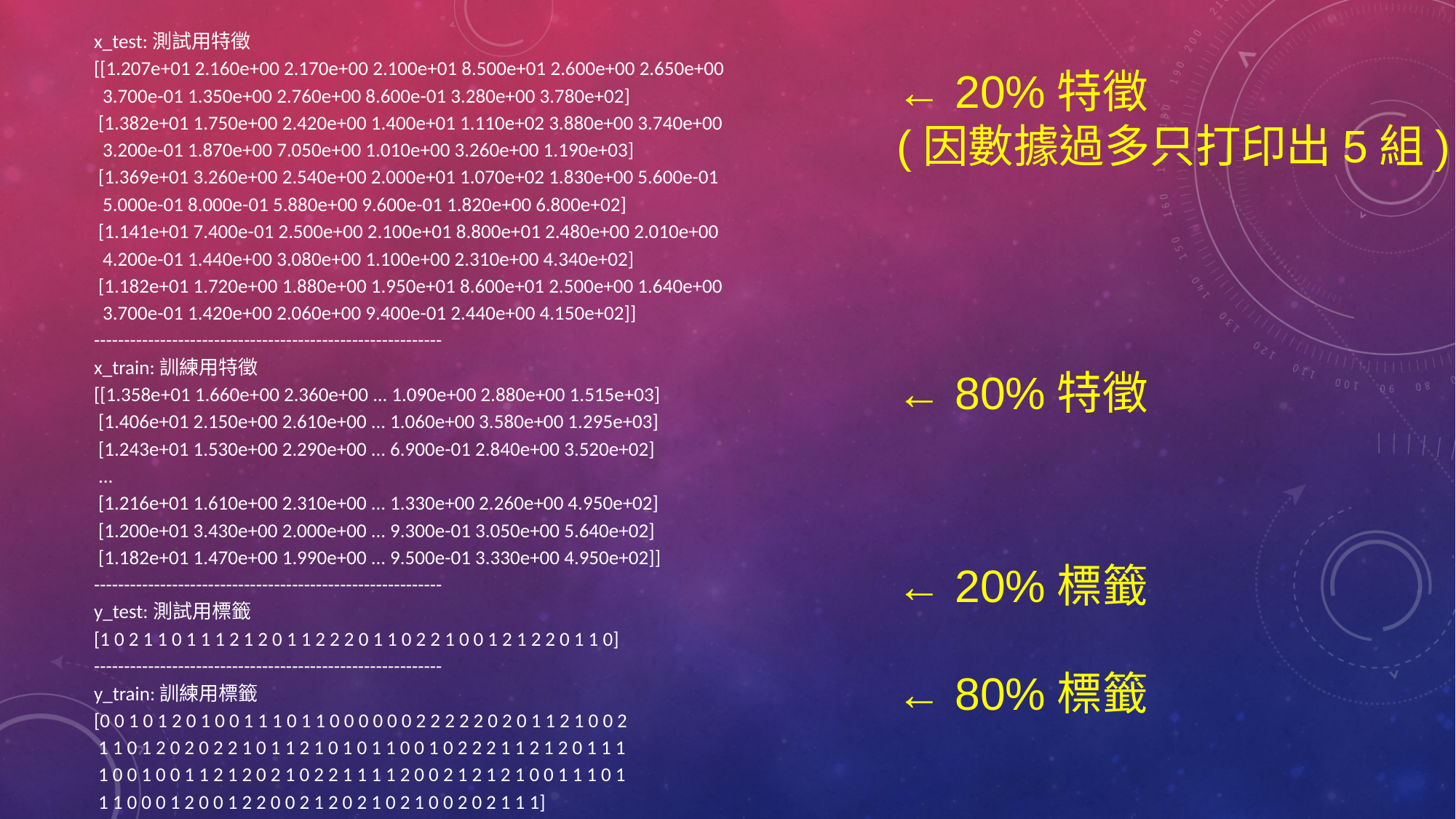

x_test:測試用特徵
[[1.207e+01 2.160e+00 2.170e+00 2.100e+01 8.500e+01 2.600e+00 2.650e+00
  3.700e-01 1.350e+00 2.760e+00 8.600e-01 3.280e+00 3.780e+02]
 [1.382e+01 1.750e+00 2.420e+00 1.400e+01 1.110e+02 3.880e+00 3.740e+00
  3.200e-01 1.870e+00 7.050e+00 1.010e+00 3.260e+00 1.190e+03]
 [1.369e+01 3.260e+00 2.540e+00 2.000e+01 1.070e+02 1.830e+00 5.600e-01
  5.000e-01 8.000e-01 5.880e+00 9.600e-01 1.820e+00 6.800e+02]
 [1.141e+01 7.400e-01 2.500e+00 2.100e+01 8.800e+01 2.480e+00 2.010e+00
  4.200e-01 1.440e+00 3.080e+00 1.100e+00 2.310e+00 4.340e+02]
 [1.182e+01 1.720e+00 1.880e+00 1.950e+01 8.600e+01 2.500e+00 1.640e+00
  3.700e-01 1.420e+00 2.060e+00 9.400e-01 2.440e+00 4.150e+02]]
----------------------------------------------------------
x_train:訓練用特徵
[[1.358e+01 1.660e+00 2.360e+00 ... 1.090e+00 2.880e+00 1.515e+03]
 [1.406e+01 2.150e+00 2.610e+00 ... 1.060e+00 3.580e+00 1.295e+03]
 [1.243e+01 1.530e+00 2.290e+00 ... 6.900e-01 2.840e+00 3.520e+02]
 ...
 [1.216e+01 1.610e+00 2.310e+00 ... 1.330e+00 2.260e+00 4.950e+02]
 [1.200e+01 3.430e+00 2.000e+00 ... 9.300e-01 3.050e+00 5.640e+02]
 [1.182e+01 1.470e+00 1.990e+00 ... 9.500e-01 3.330e+00 4.950e+02]]
----------------------------------------------------------
y_test:測試用標籤
[1 0 2 1 1 0 1 1 1 2 1 2 0 1 1 2 2 2 0 1 1 0 2 2 1 0 0 1 2 1 2 2 0 1 1 0]
----------------------------------------------------------
y_train:訓練用標籤
[0 0 1 0 1 2 0 1 0 0 1 1 1 0 1 1 0 0 0 0 0 0 2 2 2 2 2 0 2 0 1 1 2 1 0 0 2
 1 1 0 1 2 0 2 0 2 2 1 0 1 1 2 1 0 1 0 1 1 0 0 1 0 2 2 2 1 1 2 1 2 0 1 1 1
 1 0 0 1 0 0 1 1 2 1 2 0 2 1 0 2 2 1 1 1 1 2 0 0 2 1 2 1 2 1 0 0 1 1 1 0 1
 1 1 0 0 0 1 2 0 0 1 2 2 0 0 2 1 2 0 2 1 0 2 1 0 0 2 0 2 1 1 1]
← 20%特徵
(因數據過多只打印出5組)
← 80%特徵
← 20%標籤
← 80%標籤